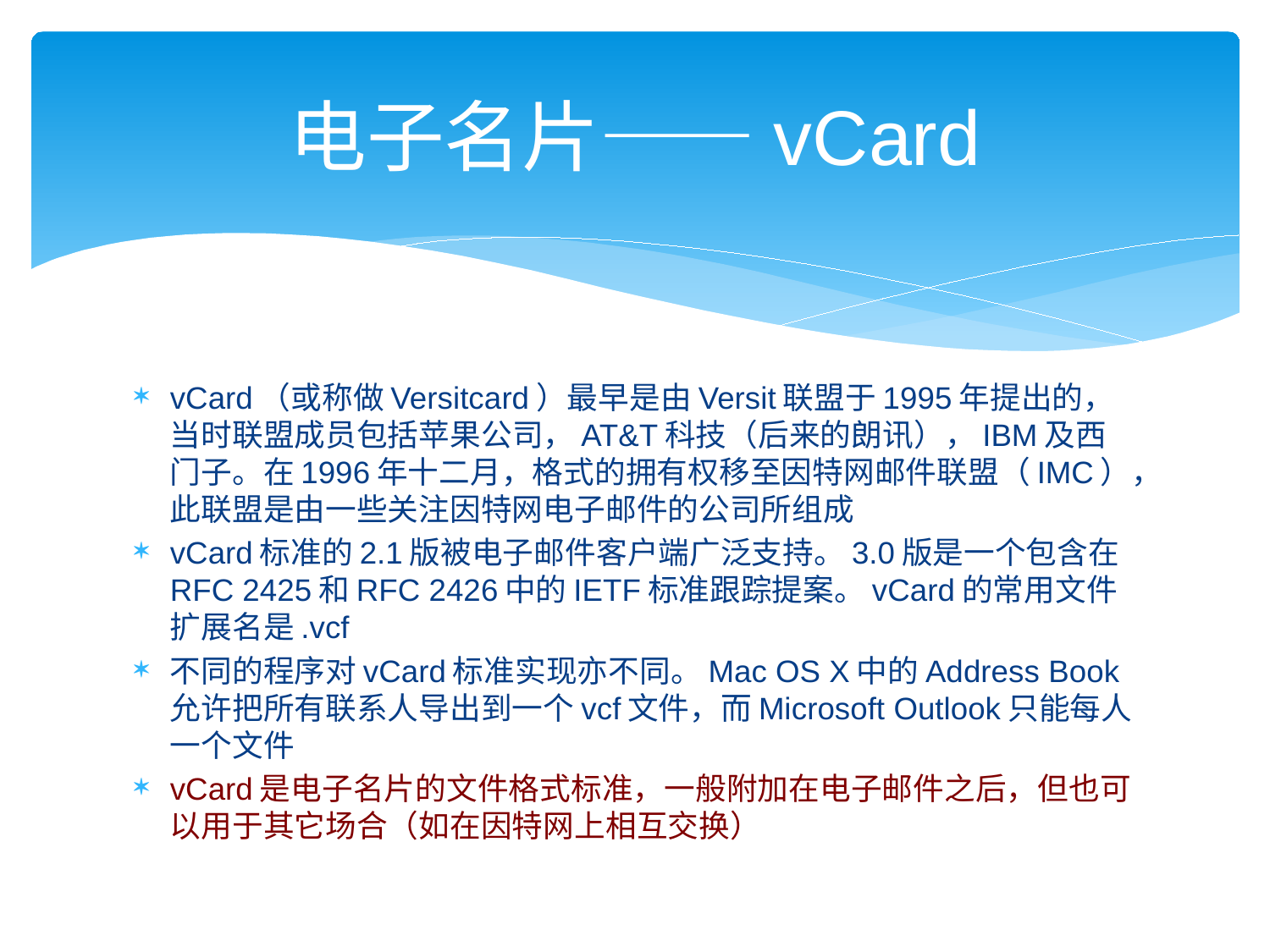

# 电子名片——vCard
vCard（或称做Versitcard）最早是由Versit联盟于1995年提出的，当时联盟成员包括苹果公司，AT&T科技（后来的朗讯），IBM及西门子。在1996年十二月，格式的拥有权移至因特网邮件联盟（IMC），此联盟是由一些关注因特网电子邮件的公司所组成
vCard标准的2.1版被电子邮件客户端广泛支持。3.0版是一个包含在RFC 2425和RFC 2426中的IETF标准跟踪提案。vCard的常用文件扩展名是.vcf
不同的程序对vCard标准实现亦不同。Mac OS X中的Address Book允许把所有联系人导出到一个vcf文件，而Microsoft Outlook只能每人一个文件
vCard是电子名片的文件格式标准，一般附加在电子邮件之后，但也可以用于其它场合（如在因特网上相互交换）